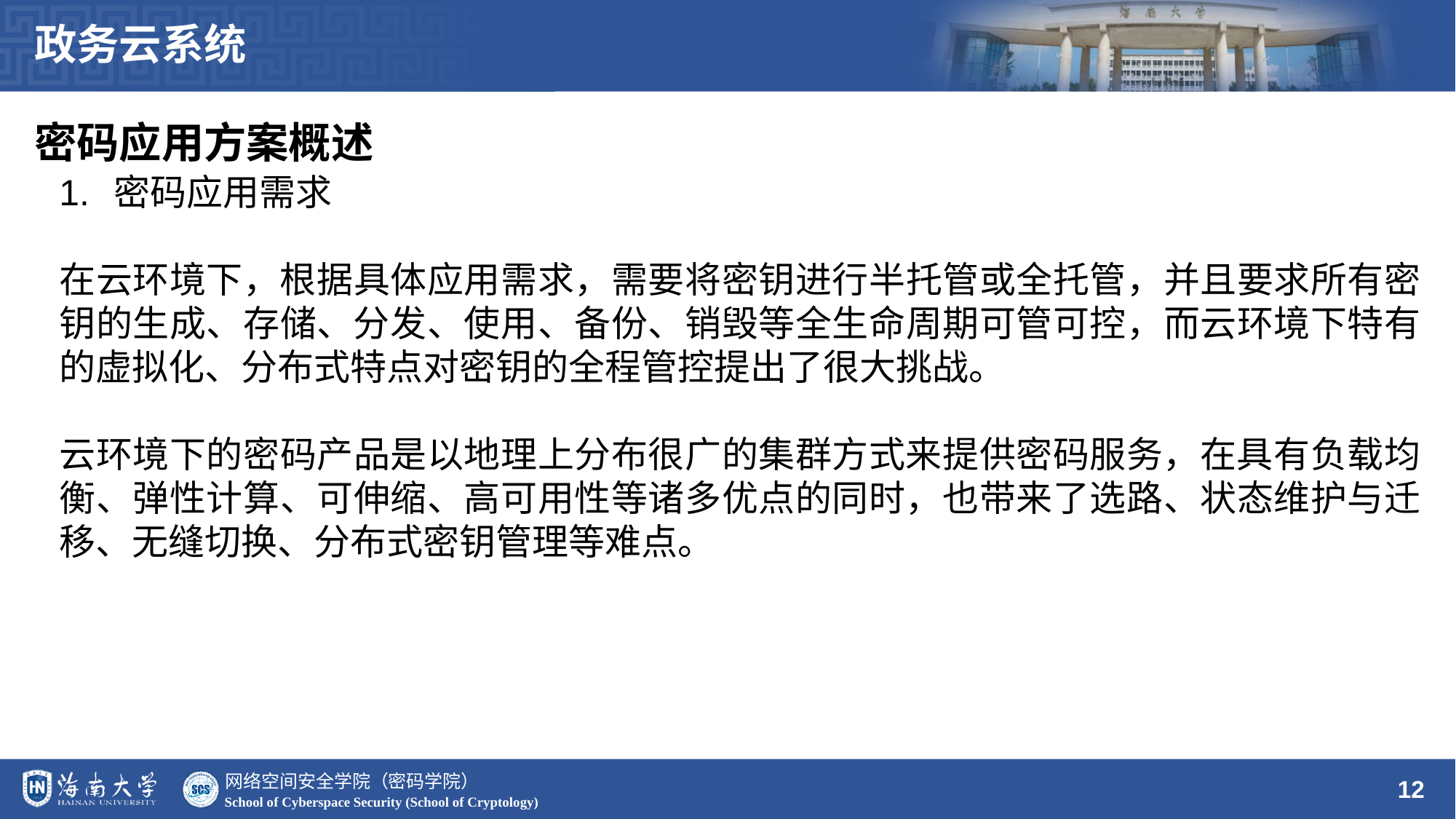

政务云系统
密码应用方案概述
密码应用需求

在云环境下，根据具体应用需求，需要将密钥进行半托管或全托管，并且要求所有密钥的生成、存储、分发、使用、备份、销毁等全生命周期可管可控，而云环境下特有的虚拟化、分布式特点对密钥的全程管控提出了很大挑战。

云环境下的密码产品是以地理上分布很广的集群方式来提供密码服务，在具有负载均衡、弹性计算、可伸缩、高可用性等诸多优点的同时，也带来了选路、状态维护与迁移、无缝切换、分布式密钥管理等难点。
12